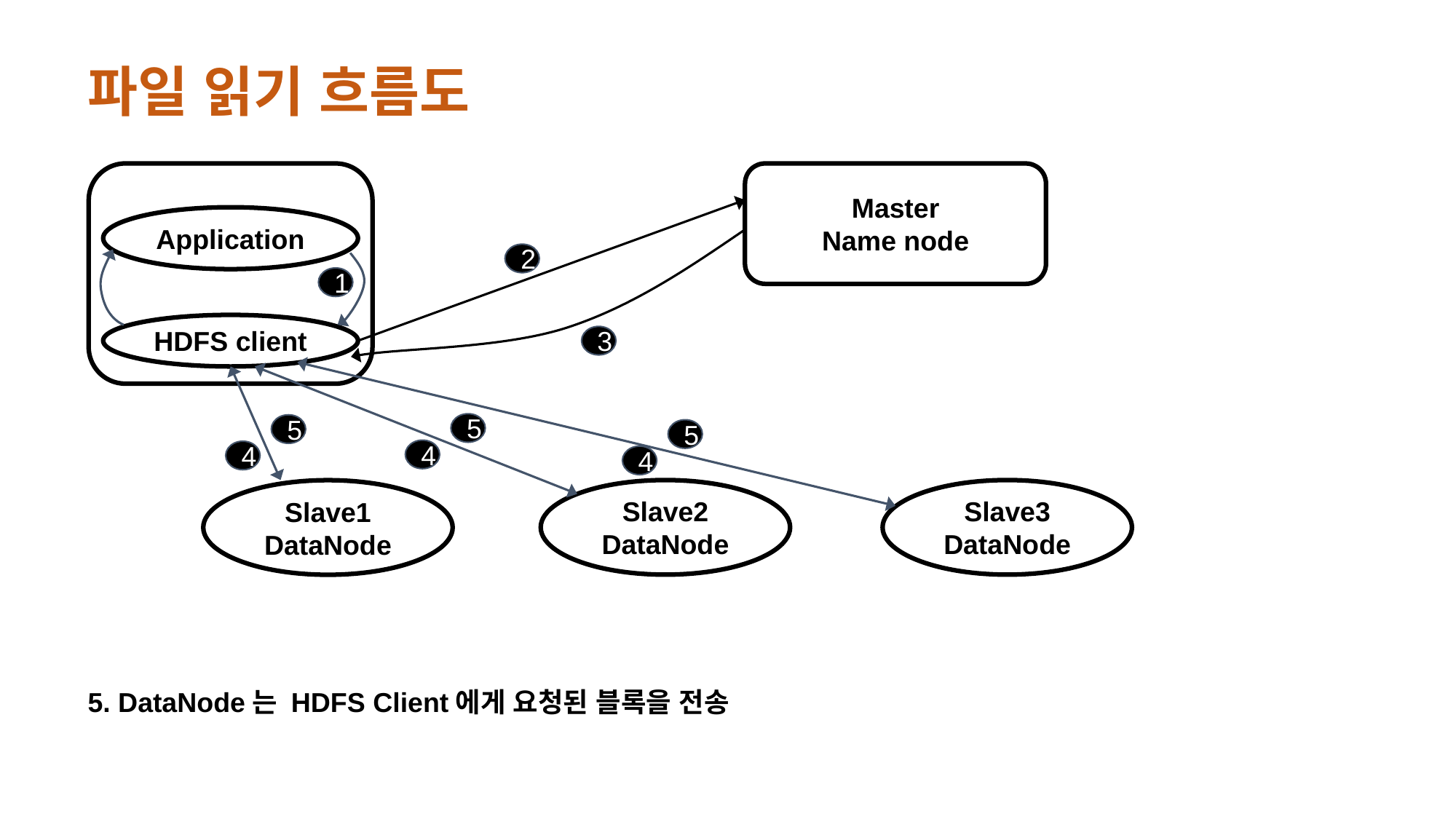

파일 읽기 흐름도

Master
Name node
Application

2

1
HDFS client
3
5
5
5
4
4
4
Slave2
DataNode
Slave3
DataNode
Slave1
DataNode
5. DataNode는 HDFS Client에게 요청된 블록을 전송